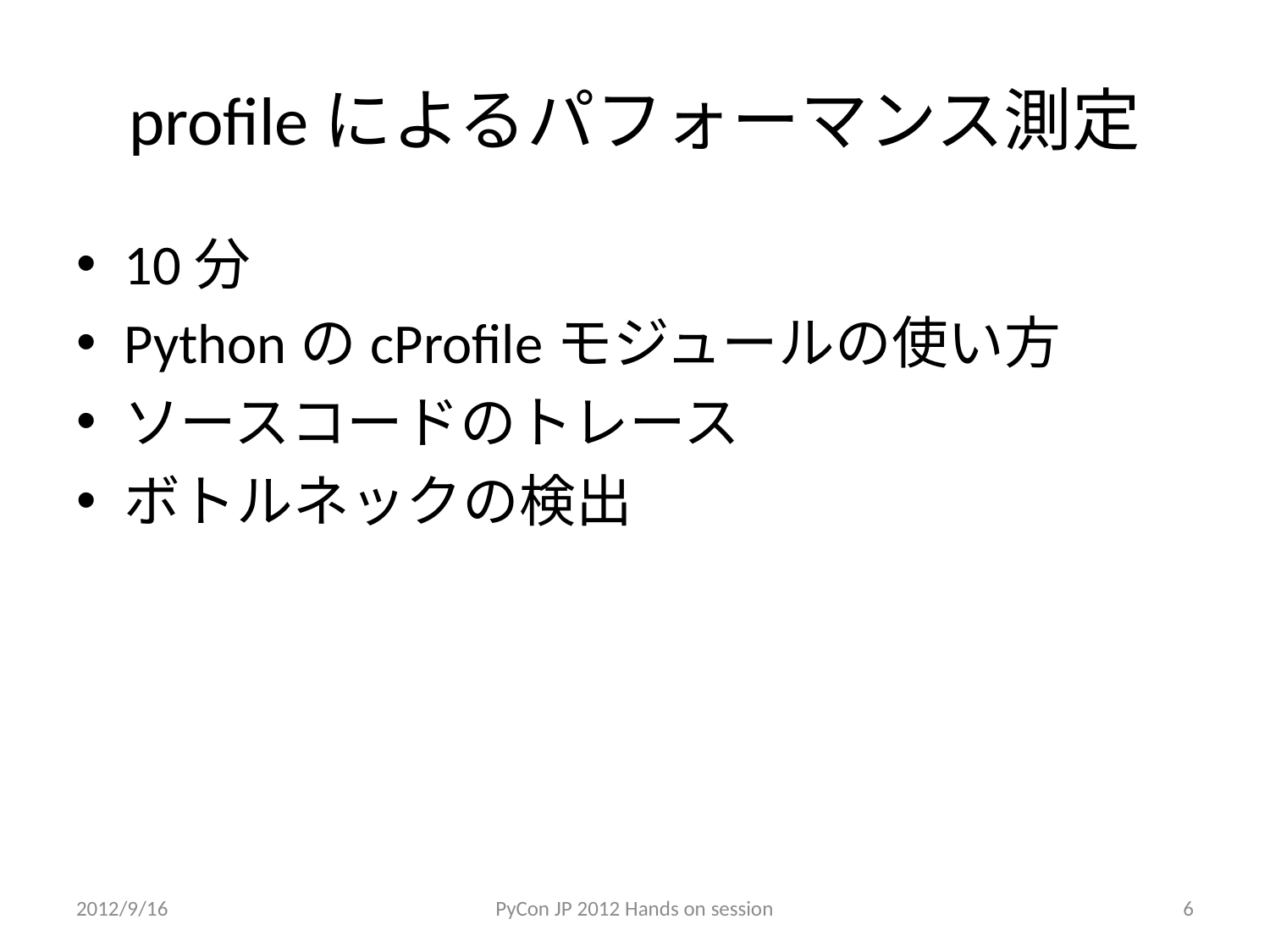

# profileによるパフォーマンス測定
10分
PythonのcProfileモジュールの使い方
ソースコードのトレース
ボトルネックの検出
2012/9/16
PyCon JP 2012 Hands on session
6